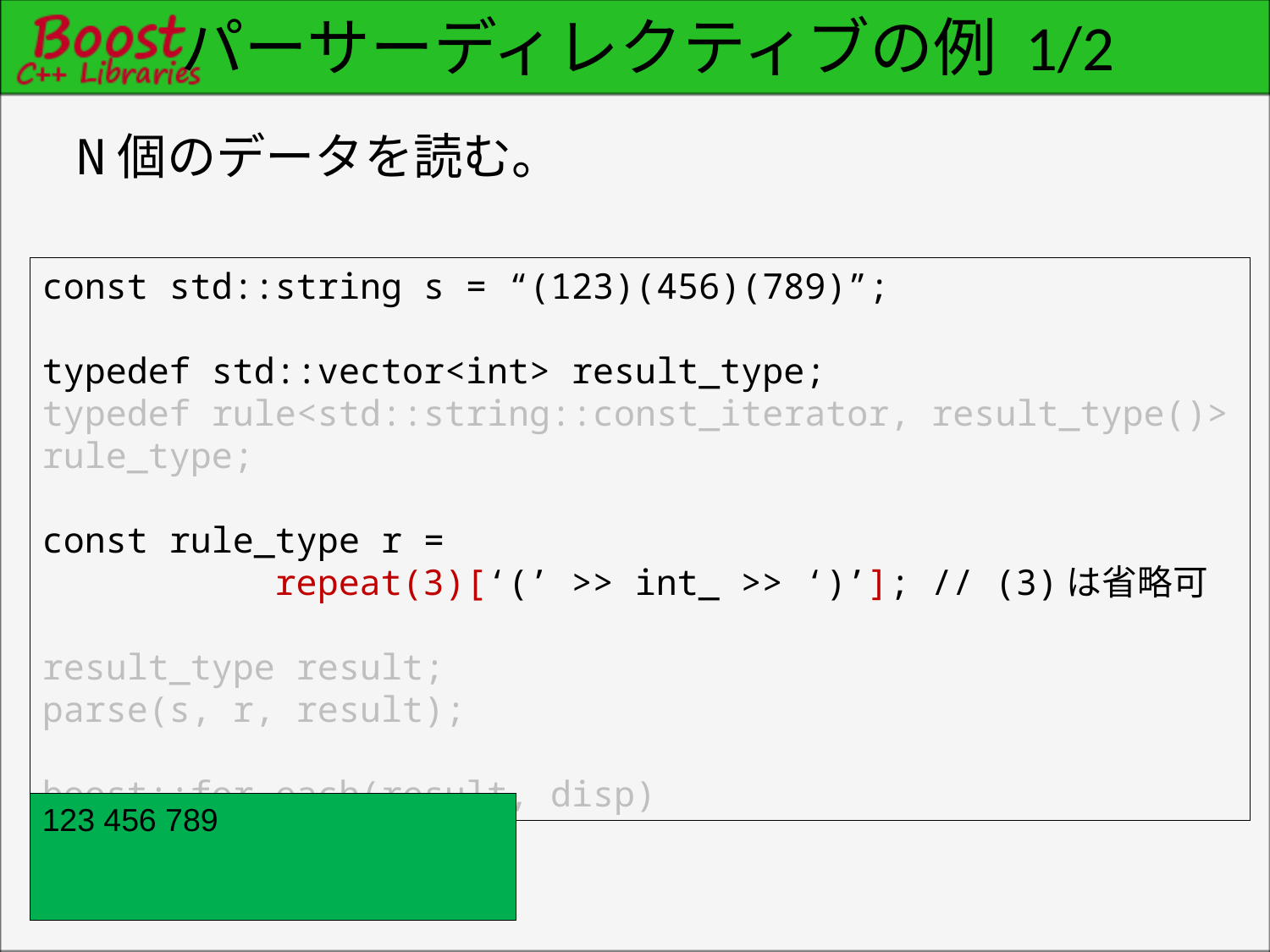

# パーサーディレクティブの例 1/2
N個のデータを読む。
const std::string s = “(123)(456)(789)”;

typedef std::vector<int> result_type;
typedef rule<std::string::const_iterator, result_type()> rule_type;

const rule_type r =
           repeat(3)[‘(’ >> int_ >> ‘)’]; // (3)は省略可

result_type result;
parse(s, r, result);

boost::for_each(result, disp)
123 456 789